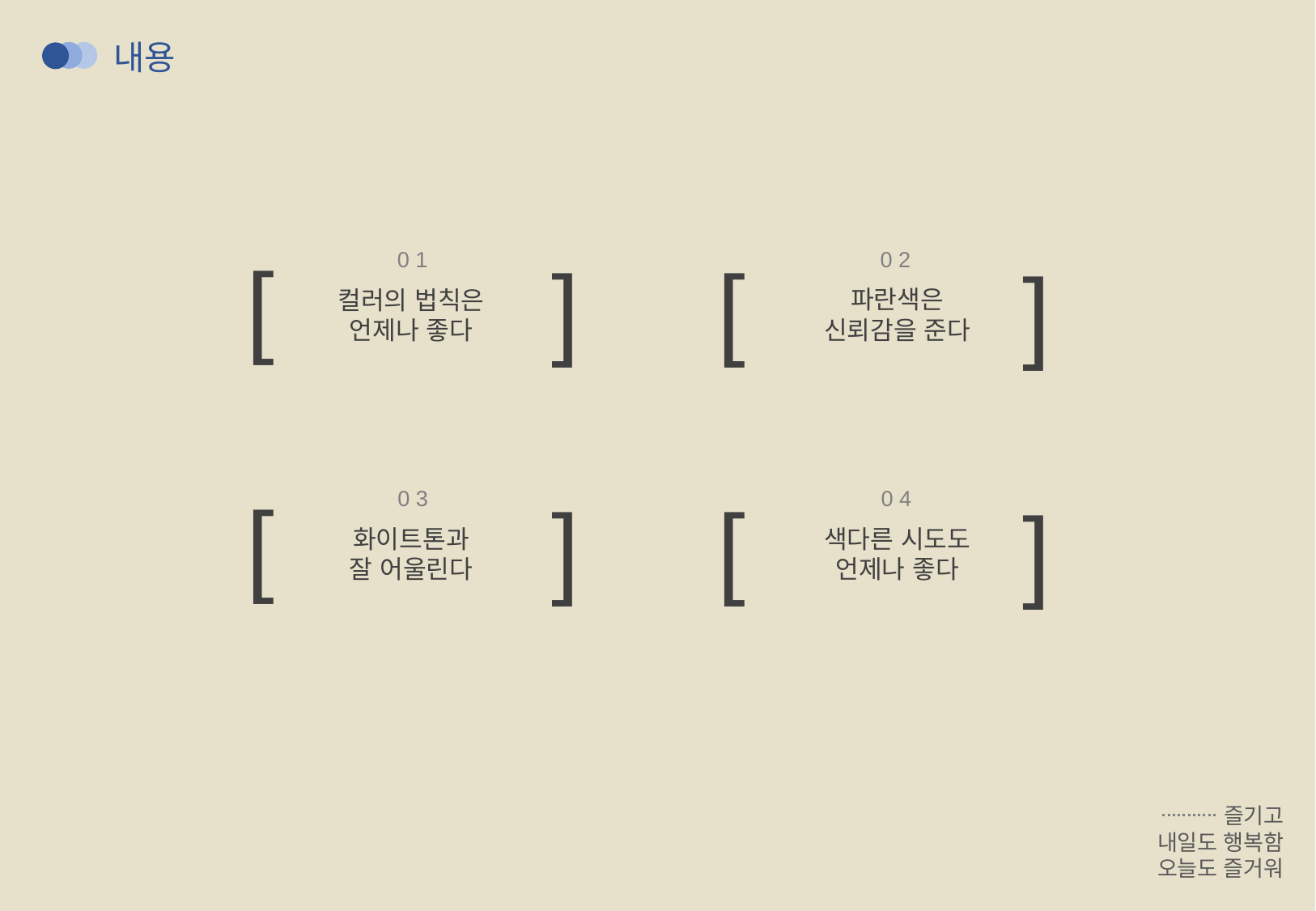

내용

[
0 2
0 1
]
[
]
파란색은
신뢰감을 준다
컬러의 법칙은
언제나 좋다
[
0 4
0 3
]
[
]
색다른 시도도
언제나 좋다
화이트톤과
잘 어울린다
즐기고
내일도 행복함
오늘도 즐거워